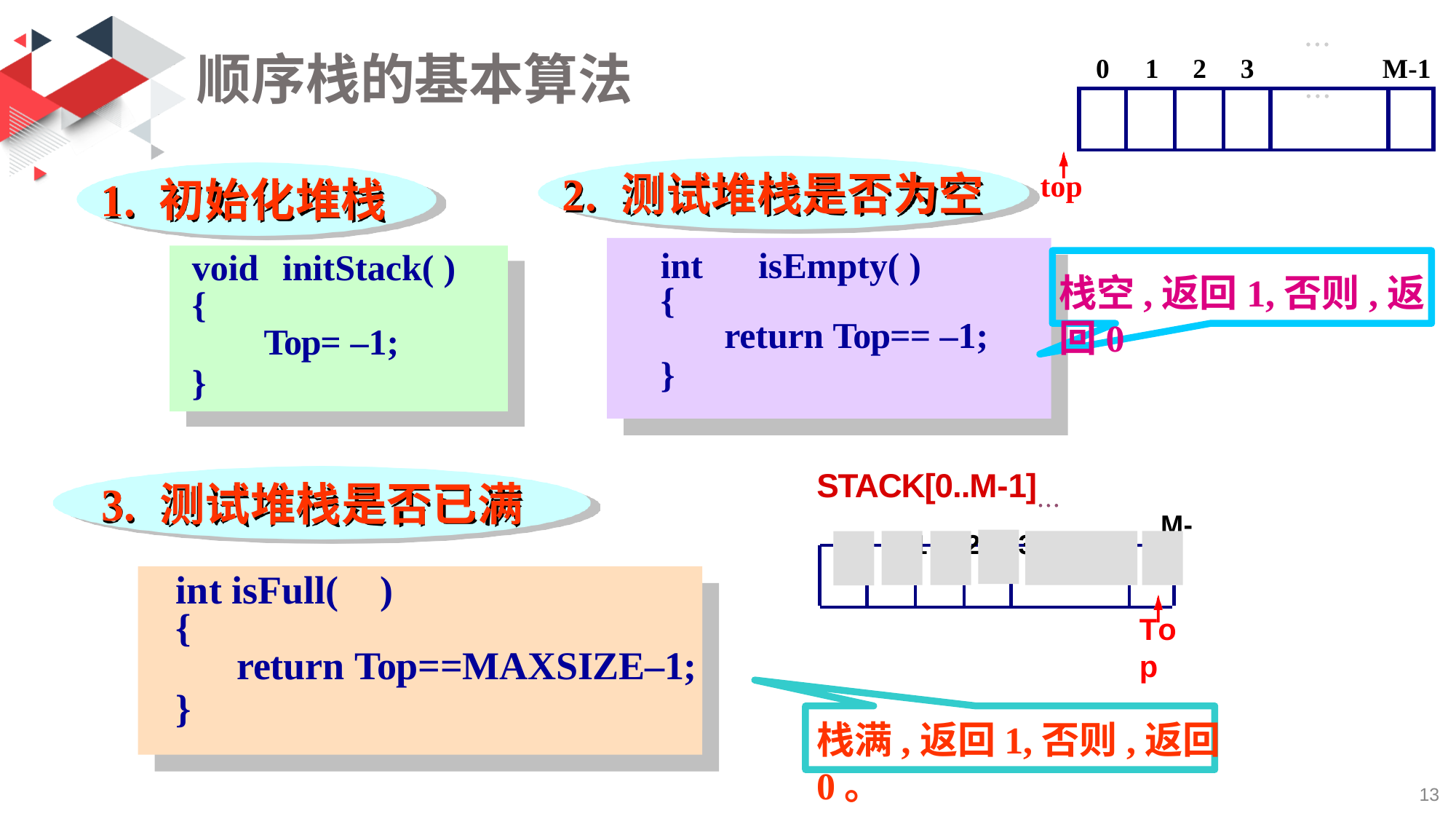

…
…
# 顺序栈的基本算法
0	1	2	3
M-1
|  |  |  |  |  |  |
| --- | --- | --- | --- | --- | --- |

2.	测试堆栈是否为空
top
1.	初始化堆栈

int	isEmpty( )
{
return Top== –1;
}

void	initStack( )
{
Top= –1;
}
栈空,返回1,否则,返回0
STACK[0..M-1]…
0	1	2	3

3.	测试堆栈是否已满
M-

…
1

int isFull(	)
{
return Top==MAXSIZE–1;
}

Top

栈满,返回1,否则,返回0。
13